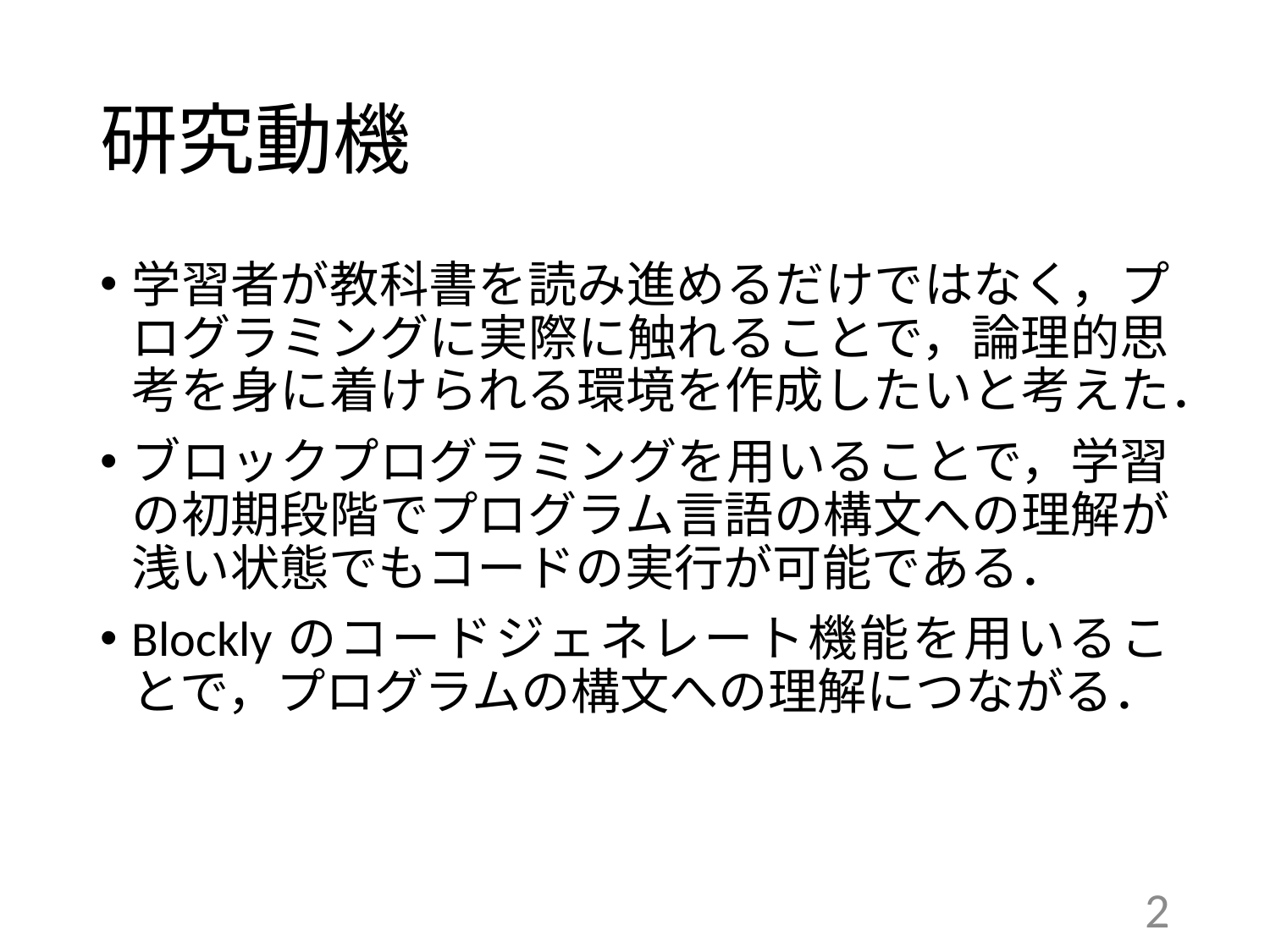

# 研究動機
学習者が教科書を読み進めるだけではなく，プログラミングに実際に触れることで，論理的思考を身に着けられる環境を作成したいと考えた．
ブロックプログラミングを用いることで，学習の初期段階でプログラム言語の構文への理解が浅い状態でもコードの実行が可能である．
Blocklyのコードジェネレート機能を用いることで，プログラムの構文への理解につながる．
2